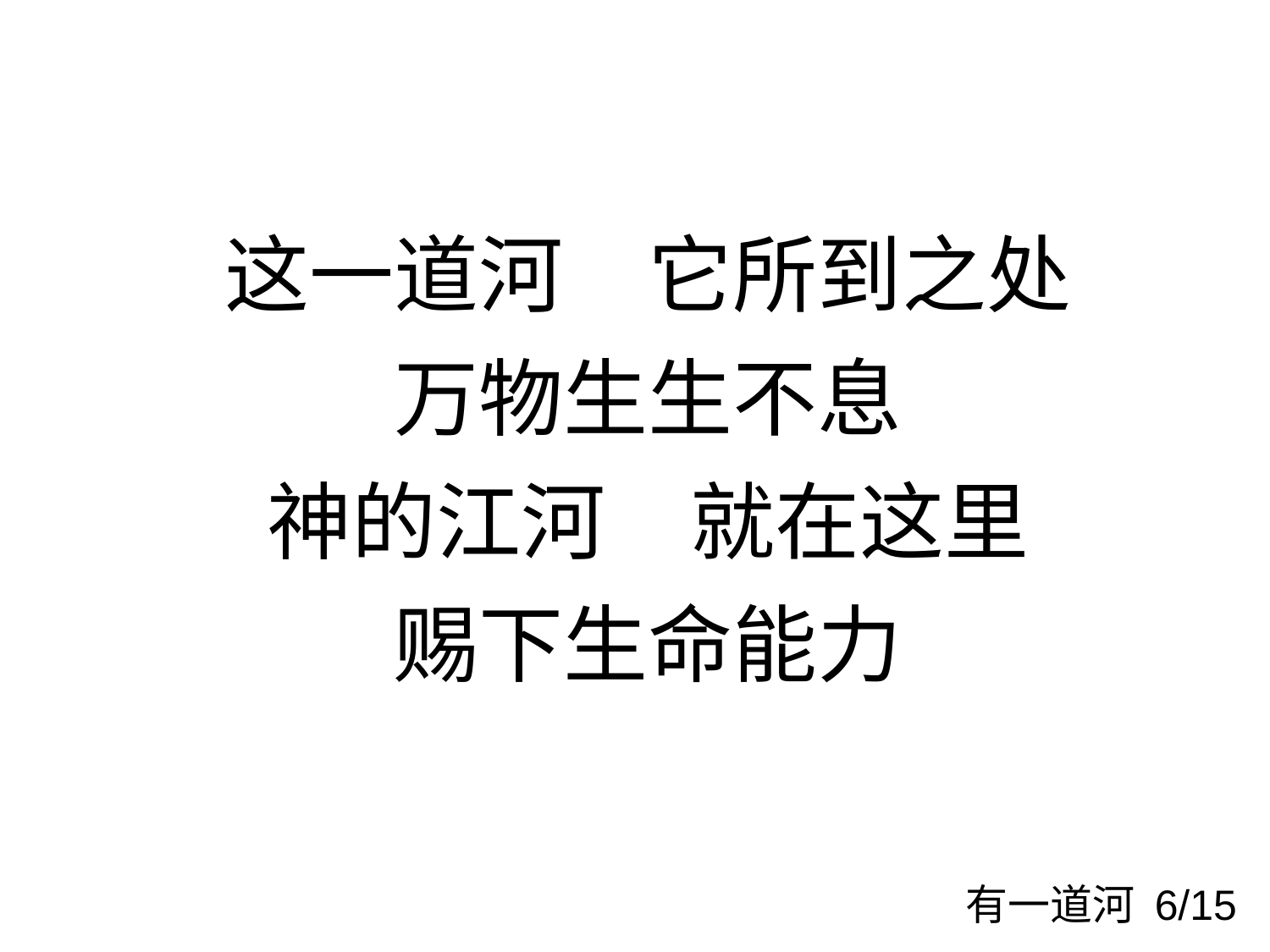

这一道河　它所到之处
万物生生不息
神的江河　就在这里
赐下生命能力
有一道河 6/15